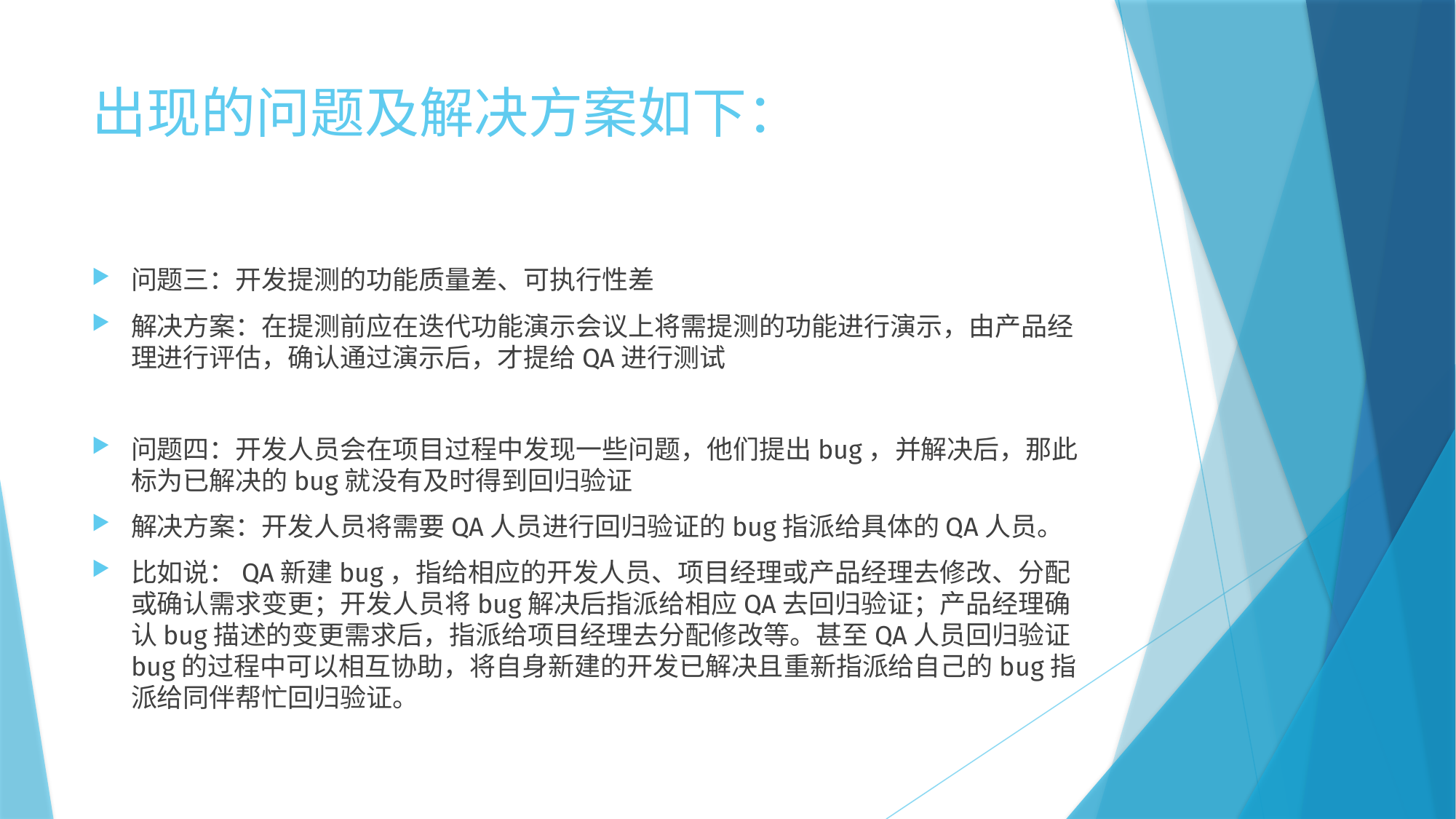

# 出现的问题及解决方案如下：
问题三：开发提测的功能质量差、可执行性差
解决方案：在提测前应在迭代功能演示会议上将需提测的功能进行演示，由产品经理进行评估，确认通过演示后，才提给QA进行测试

问题四：开发人员会在项目过程中发现一些问题，他们提出bug，并解决后，那此标为已解决的bug就没有及时得到回归验证
解决方案：开发人员将需要QA人员进行回归验证的bug指派给具体的QA人员。
比如说：QA新建bug，指给相应的开发人员、项目经理或产品经理去修改、分配或确认需求变更；开发人员将bug解决后指派给相应QA去回归验证；产品经理确认bug描述的变更需求后，指派给项目经理去分配修改等。甚至QA人员回归验证bug的过程中可以相互协助，将自身新建的开发已解决且重新指派给自己的bug指派给同伴帮忙回归验证。